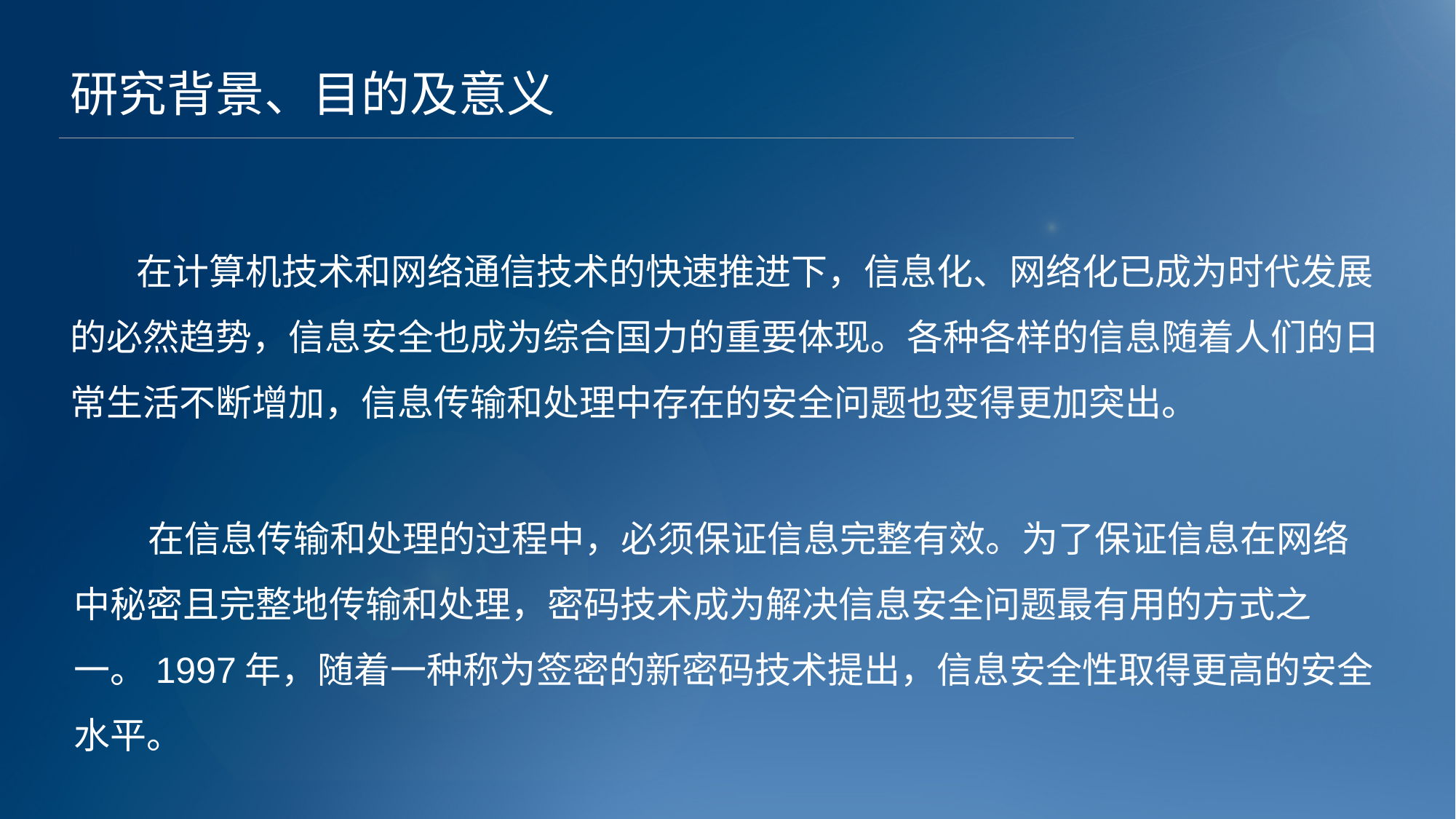

研究背景、目的及意义
       在计算机技术和网络通信技术的快速推进下，信息化、网络化已成为时代发展的必然趋势，信息安全也成为综合国力的重要体现。各种各样的信息随着人们的日常生活不断增加，信息传输和处理中存在的安全问题也变得更加突出。
        在信息传输和处理的过程中，必须保证信息完整有效。为了保证信息在网络中秘密且完整地传输和处理，密码技术成为解决信息安全问题最有用的方式之一。1997年，随着一种称为签密的新密码技术提出，信息安全性取得更高的安全水平。